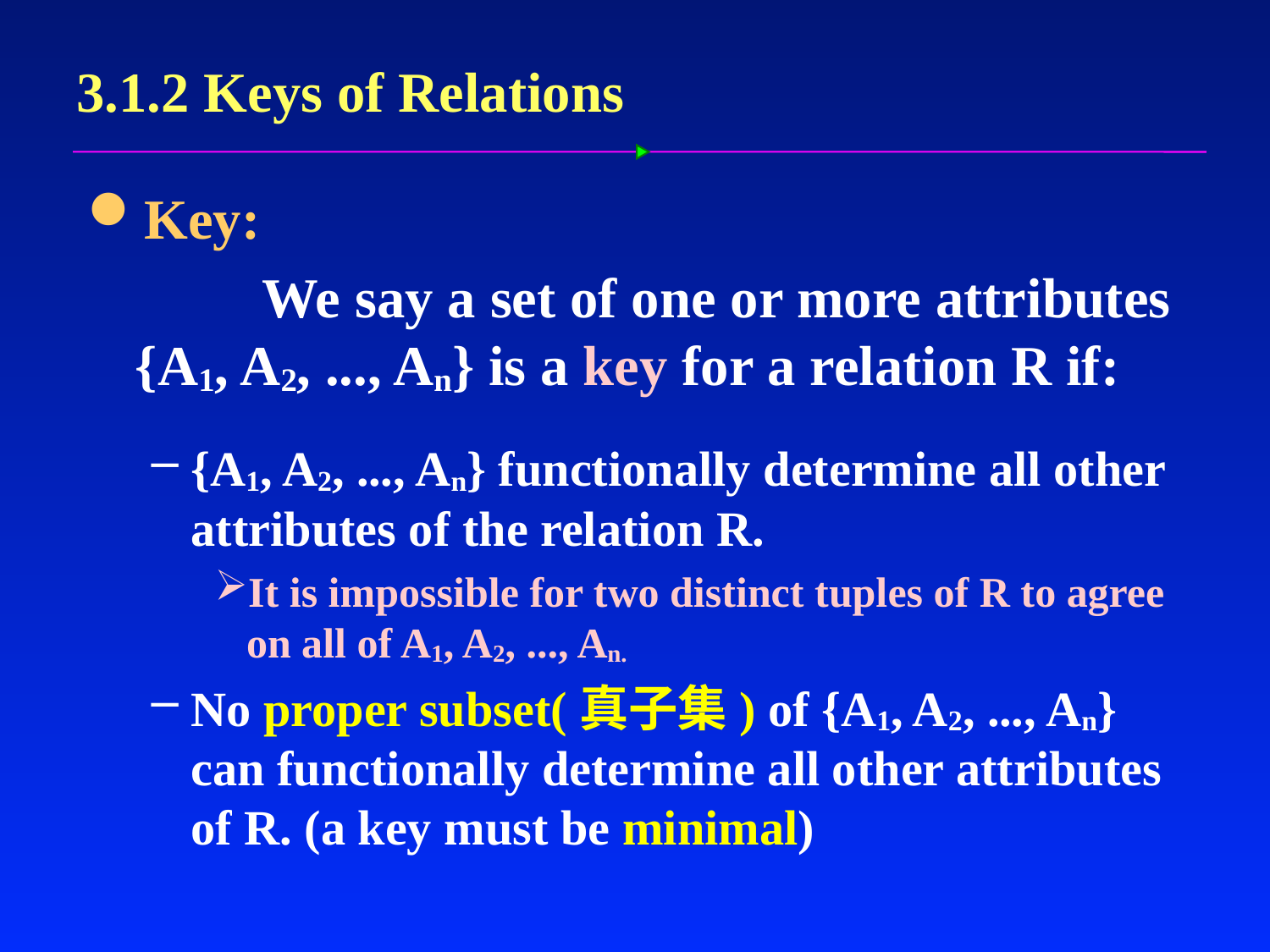

# 3.1.2 Keys of Relations

Key:
		We say a set of one or more attributes {A1, A2, ..., An} is a key for a relation R if:

{A1, A2, ..., An} functionally determine all other attributes of the relation R.
It is impossible for two distinct tuples of R to agree on all of A1, A2, ..., An.
No proper subset(真子集) of {A1, A2, ..., An} can functionally determine all other attributes of R. (a key must be minimal)